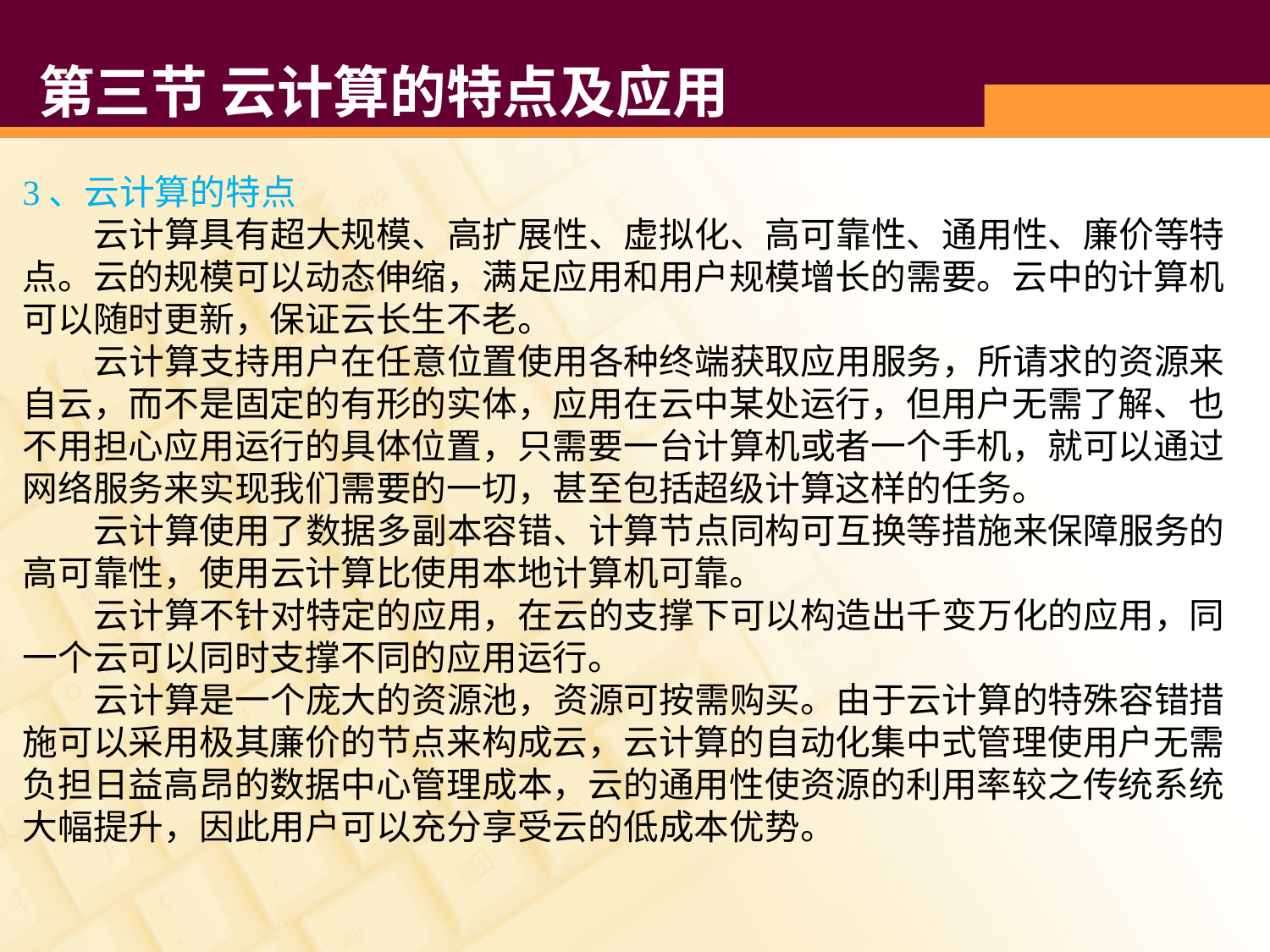

# 第三节 云计算的特点及应用
3、云计算的特点
        云计算具有超大规模、高扩展性、虚拟化、高可靠性、通用性、廉价等特点。云的规模可以动态伸缩，满足应用和用户规模增长的需要。云中的计算机可以随时更新，保证云长生不老。
        云计算支持用户在任意位置使用各种终端获取应用服务，所请求的资源来自云，而不是固定的有形的实体，应用在云中某处运行，但用户无需了解、也不用担心应用运行的具体位置，只需要一台计算机或者一个手机，就可以通过网络服务来实现我们需要的一切，甚至包括超级计算这样的任务。
        云计算使用了数据多副本容错、计算节点同构可互换等措施来保障服务的高可靠性，使用云计算比使用本地计算机可靠。
        云计算不针对特定的应用，在云的支撑下可以构造出千变万化的应用，同一个云可以同时支撑不同的应用运行。
        云计算是一个庞大的资源池，资源可按需购买。由于云计算的特殊容错措施可以采用极其廉价的节点来构成云，云计算的自动化集中式管理使用户无需负担日益高昂的数据中心管理成本，云的通用性使资源的利用率较之传统系统大幅提升，因此用户可以充分享受云的低成本优势。